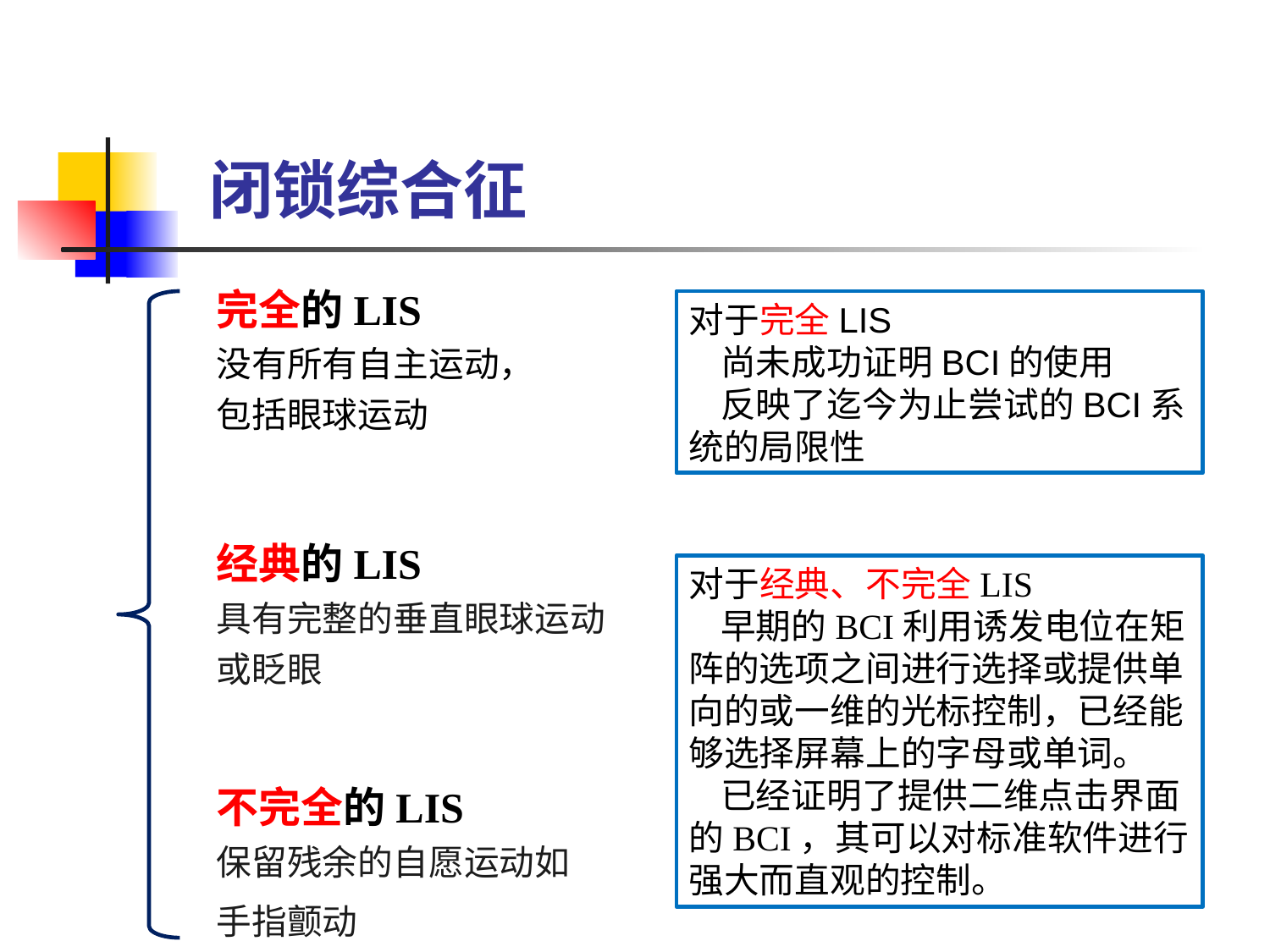

闭锁综合征
完全的LIS
没有所有自主运动，
包括眼球运动

对于完全LIS
   尚未成功证明BCI的使用
   反映了迄今为止尝试的BCI系统的局限性
经典的LIS
具有完整的垂直眼球运动
或眨眼
对于经典、不完全LIS
   早期的BCI利用诱发电位在矩阵的选项之间进行选择或提供单向的或一维的光标控制，已经能够选择屏幕上的字母或单词。
   已经证明了提供二维点击界面的BCI，其可以对标准软件进行强大而直观的控制。
不完全的LIS
保留残余的自愿运动如
手指颤动